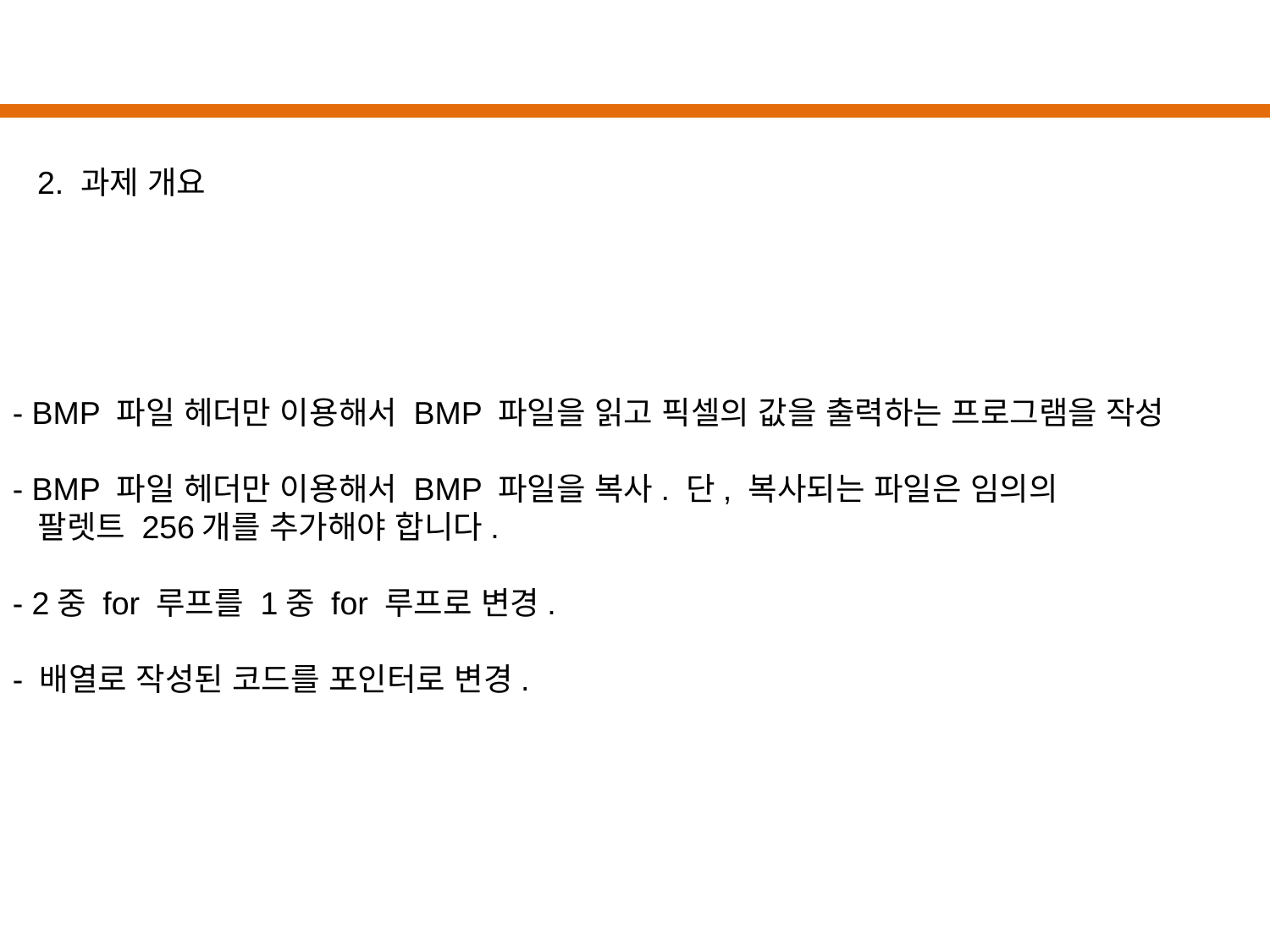

2. 과제 개요
- BMP 파일 헤더만 이용해서 BMP 파일을 읽고 픽셀의 값을 출력하는 프로그램을 작성

- BMP 파일 헤더만 이용해서 BMP 파일을 복사. 단, 복사되는 파일은 임의의
  팔렛트 256개를 추가해야 합니다.

- 2중 for 루프를 1중 for 루프로 변경.

- 배열로 작성된 코드를 포인터로 변경.